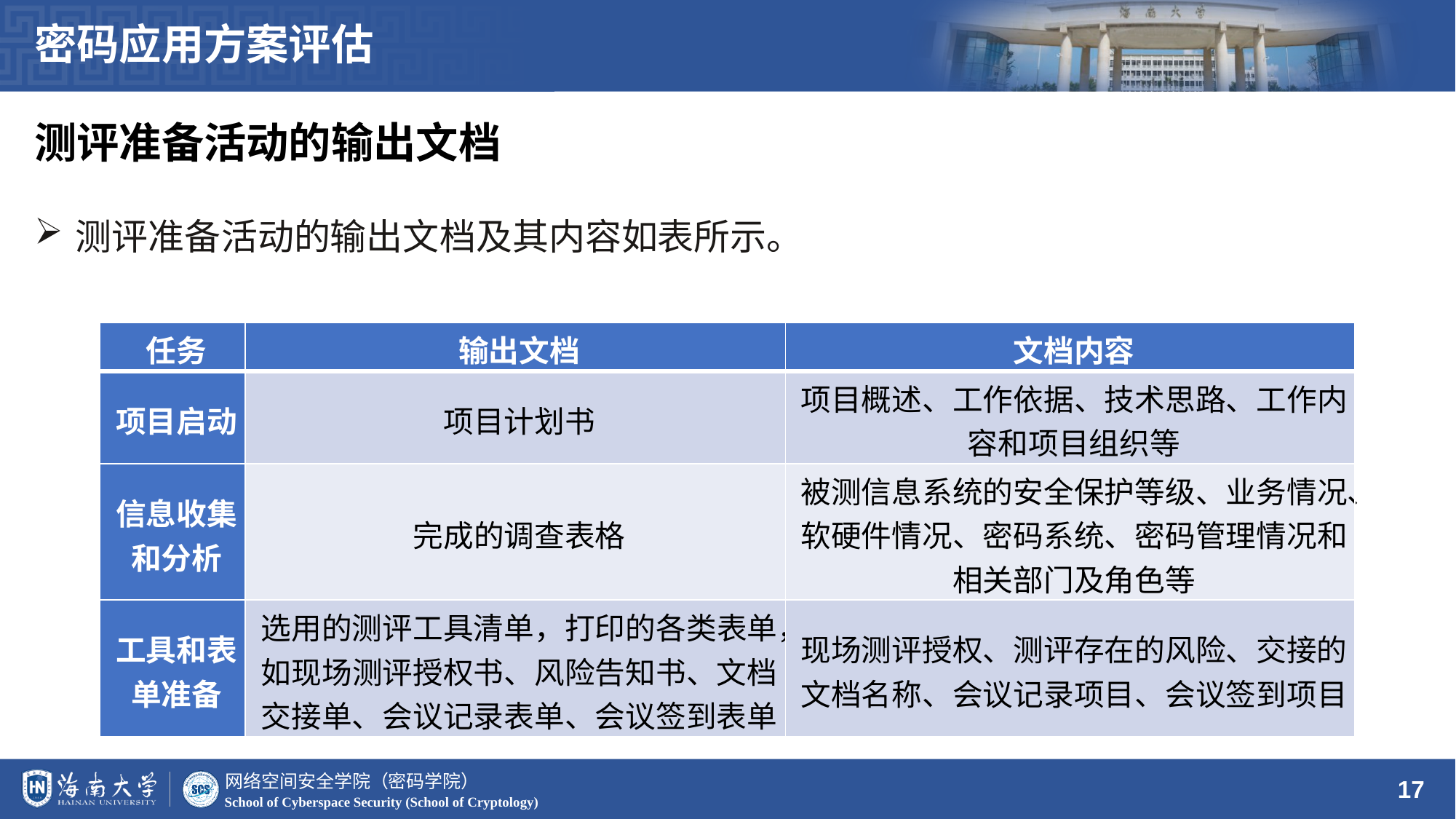

密码应用方案评估
测评准备活动的输出文档
测评准备活动的输出文档及其内容如表所示。
| 任务 | 输出文档 | 文档内容 |
| --- | --- | --- |
| 项目启动 | 项目计划书 | 项目概述、工作依据、技术思路、工作内容和项目组织等 |
| 信息收集和分析 | 完成的调查表格 | 被测信息系统的安全保护等级、业务情况、软硬件情况、密码系统、密码管理情况和相关部门及角色等 |
| 工具和表单准备 | 选用的测评工具清单，打印的各类表单，如现场测评授权书、风险告知书、文档交接单、会议记录表单、会议签到表单 | 现场测评授权、测评存在的风险、交接的文档名称、会议记录项目、会议签到项目 |
17